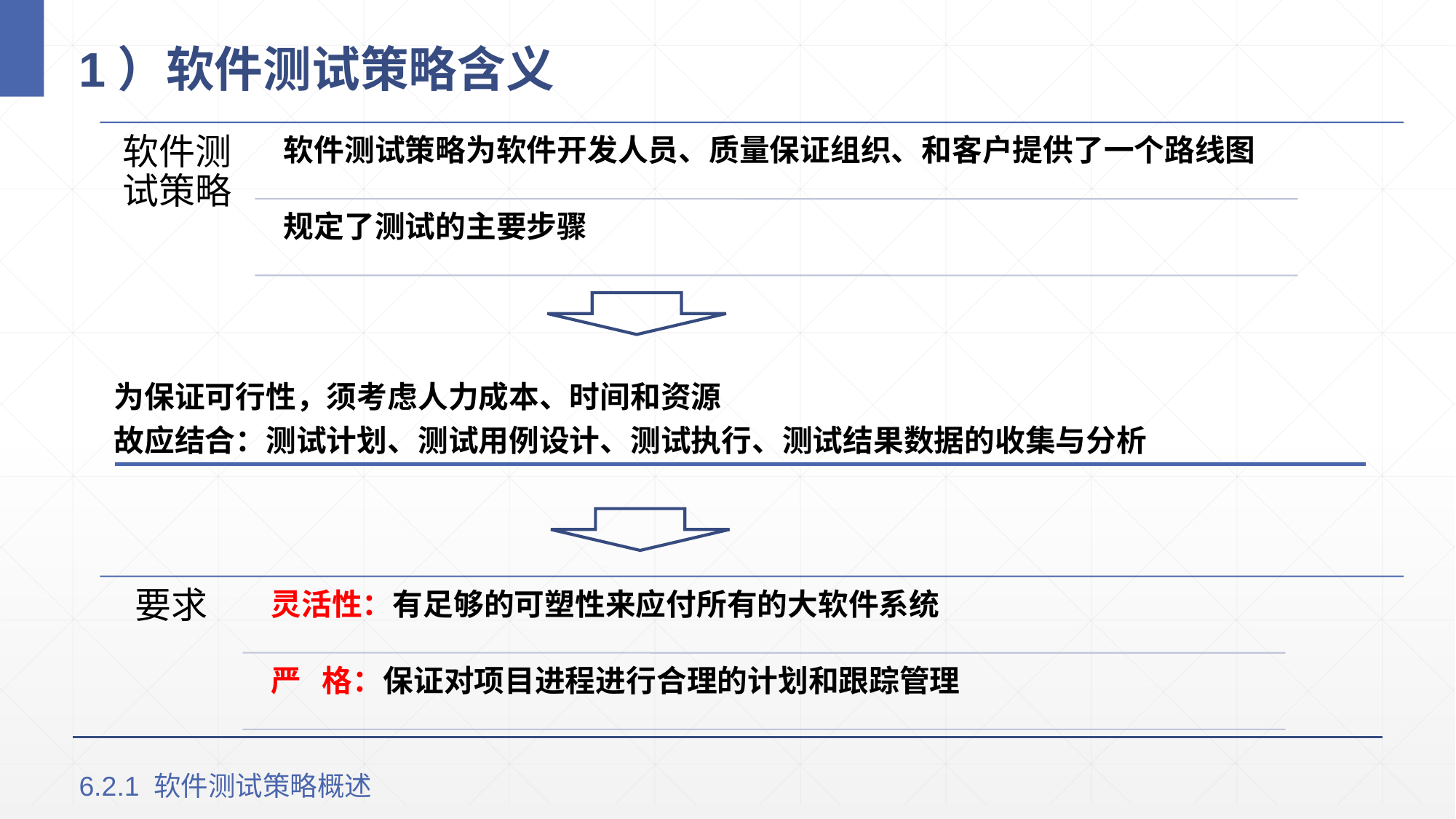

# 1）软件测试策略含义

软件测试策略
软件测试策略为软件开发人员、质量保证组织、和客户提供了一个路线图
规定了测试的主要步骤

为保证可行性，须考虑人力成本、时间和资源
故应结合：测试计划、测试用例设计、测试执行、测试结果数据的收集与分析

要求
灵活性：有足够的可塑性来应付所有的大软件系统
严   格：保证对项目进程进行合理的计划和跟踪管理
6.2.1 软件测试策略概述